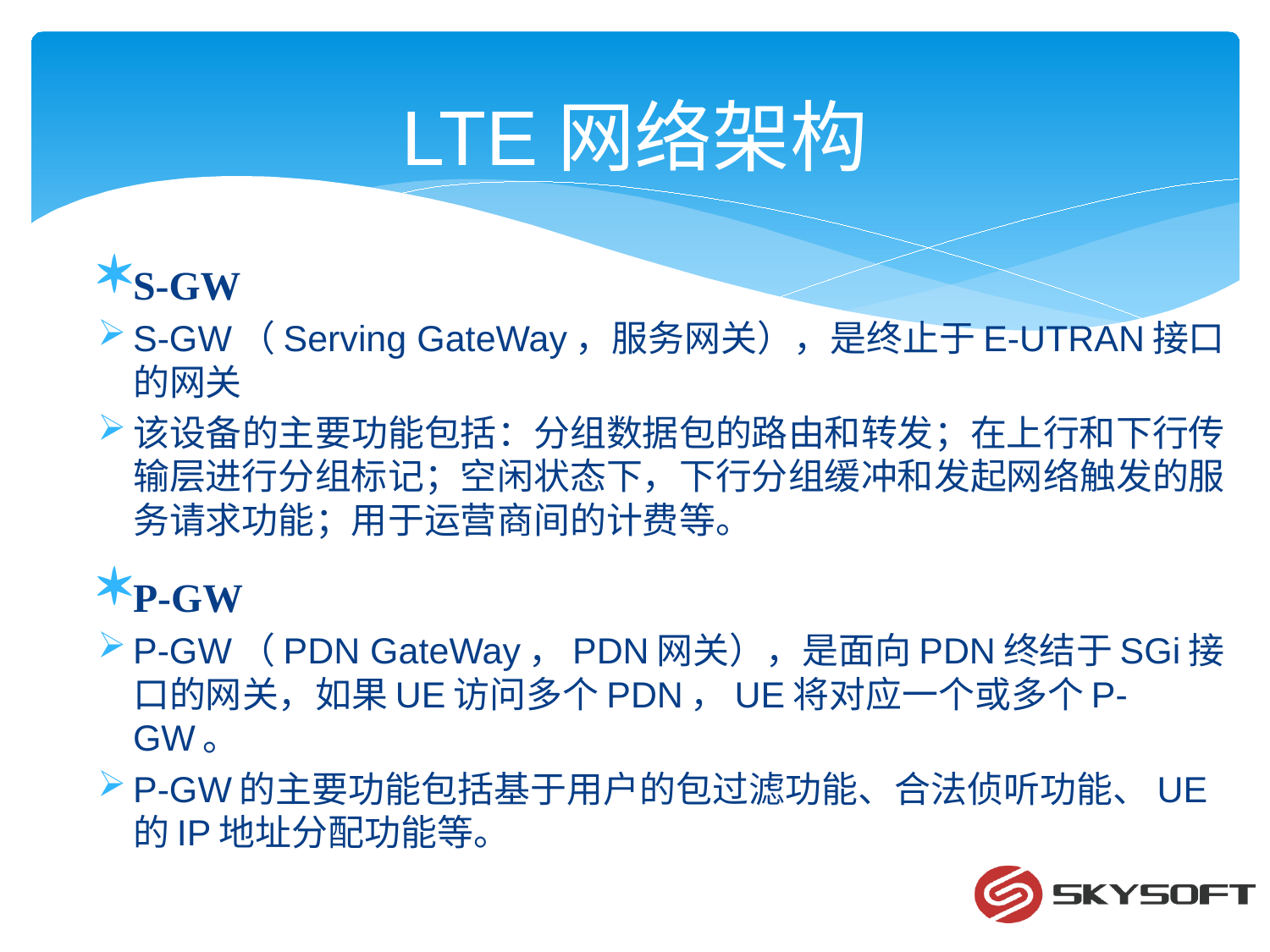

# LTE网络架构
S-GW
S-GW（Serving GateWay，服务网关），是终止于E-UTRAN接口的网关
该设备的主要功能包括：分组数据包的路由和转发；在上行和下行传输层进行分组标记；空闲状态下，下行分组缓冲和发起网络触发的服务请求功能；用于运营商间的计费等。
P-GW
P-GW（PDN GateWay，PDN网关），是面向PDN终结于SGi接口的网关，如果UE访问多个PDN，UE将对应一个或多个P-GW。
P-GW的主要功能包括基于用户的包过滤功能、合法侦听功能、UE的IP地址分配功能等。